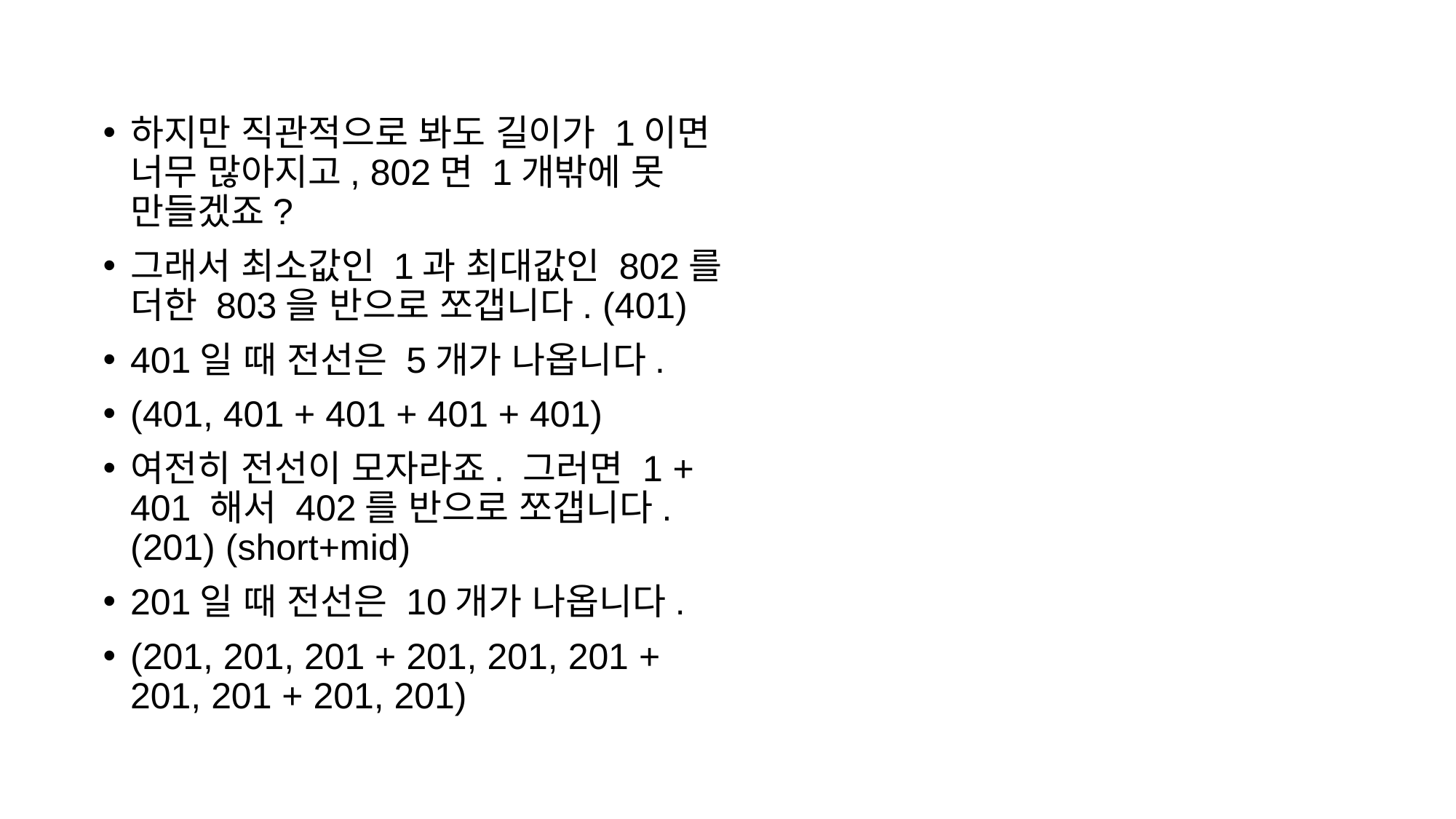

하지만 직관적으로 봐도 길이가 1이면 너무 많아지고, 802면 1개밖에 못 만들겠죠?
그래서 최소값인 1과 최대값인 802를 더한 803을 반으로 쪼갭니다. (401)
401일 때 전선은 5개가 나옵니다.
(401, 401 + 401 + 401 + 401)
여전히 전선이 모자라죠. 그러면 1 + 401 해서 402를 반으로 쪼갭니다. (201) (short+mid)
201일 때 전선은 10개가 나옵니다.
(201, 201, 201 + 201, 201, 201 + 201, 201 + 201, 201)